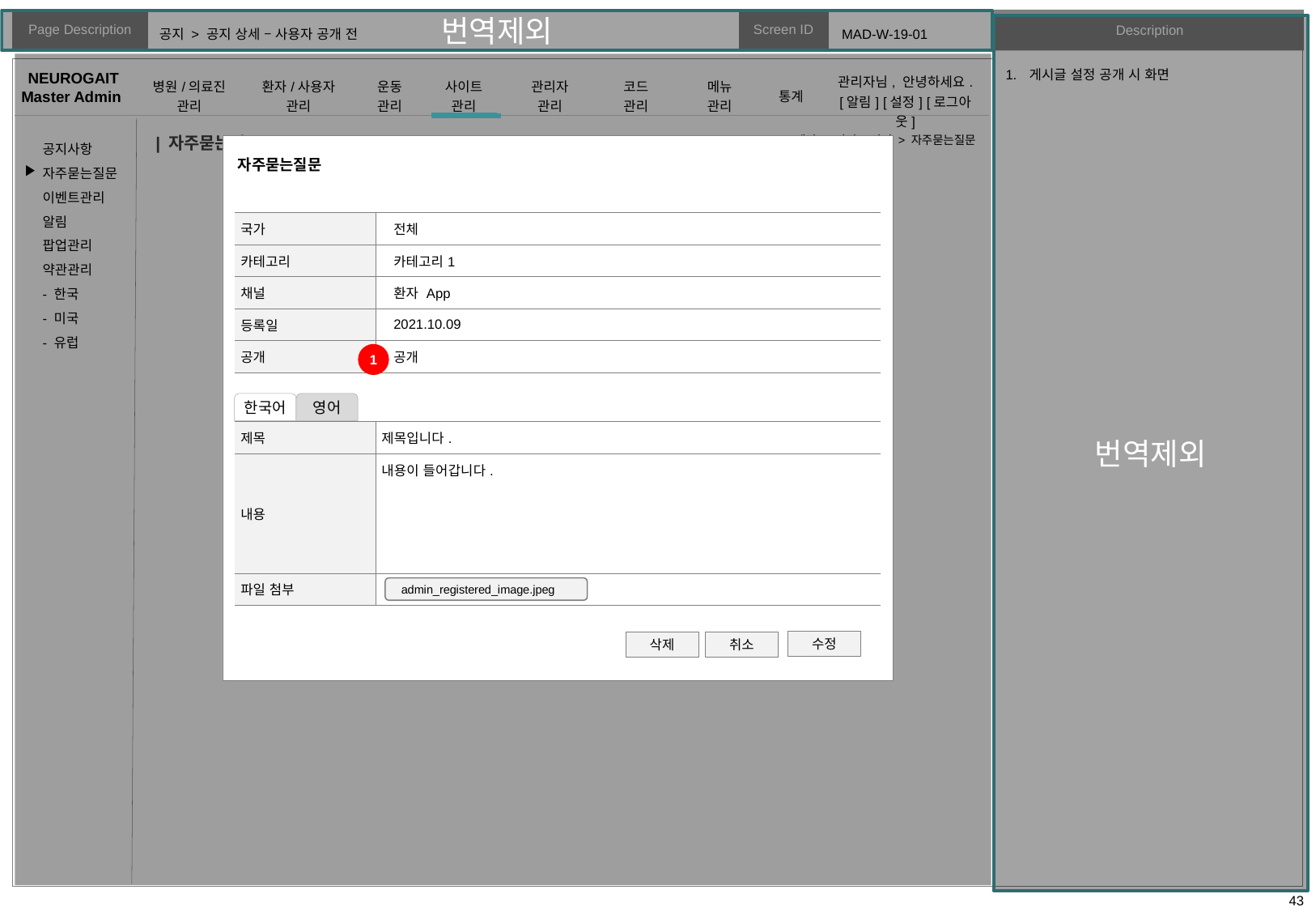

# 공지 > 공지 상세 – 사용자 공개 전
MAD-W-19-01

게시글 설정 공개 시 화면

| 자주묻는질문
메인 > 사이트 관리 > 자주묻는질문

자주묻는질문
▶
| 국가 | 전체 |
| --- | --- |
| 카테고리 | 카테고리1 |
| 채널 | 환자 App |
| 등록일 | 2021.10.09 |
| 공개 | 공개 |

1
한국어
영어
| 제목 | 제목입니다. |
| --- | --- |
| 내용 | 내용이 들어갑니다. |
| 파일 첨부 |  |
admin_registered_image.jpeg

수정

삭제

취소